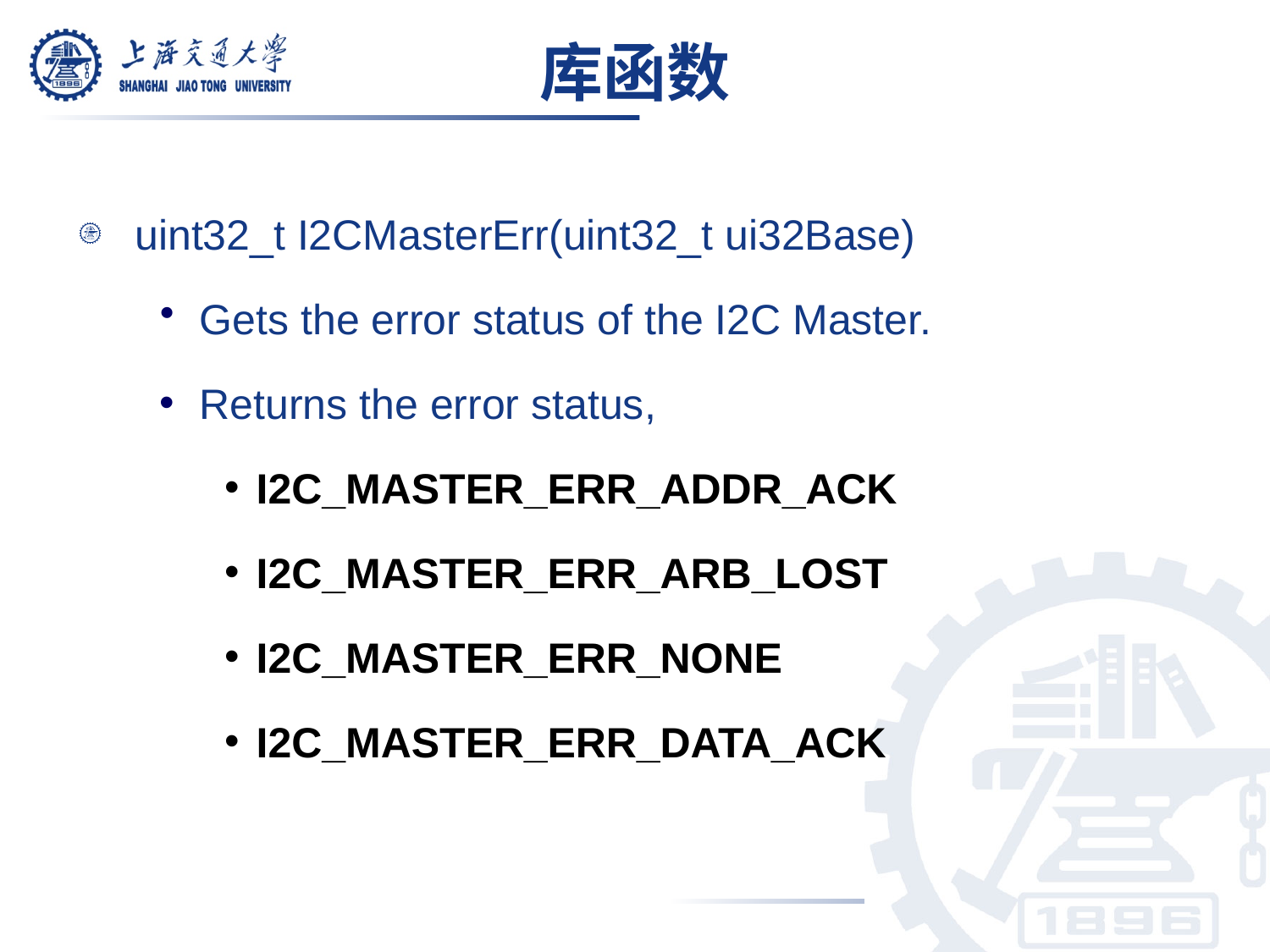

# 库函数
uint32_t I2CMasterErr(uint32_t ui32Base)
Gets the error status of the I2C Master.
Returns the error status,
I2C_MASTER_ERR_ADDR_ACK
I2C_MASTER_ERR_ARB_LOST
I2C_MASTER_ERR_NONE
I2C_MASTER_ERR_DATA_ACK